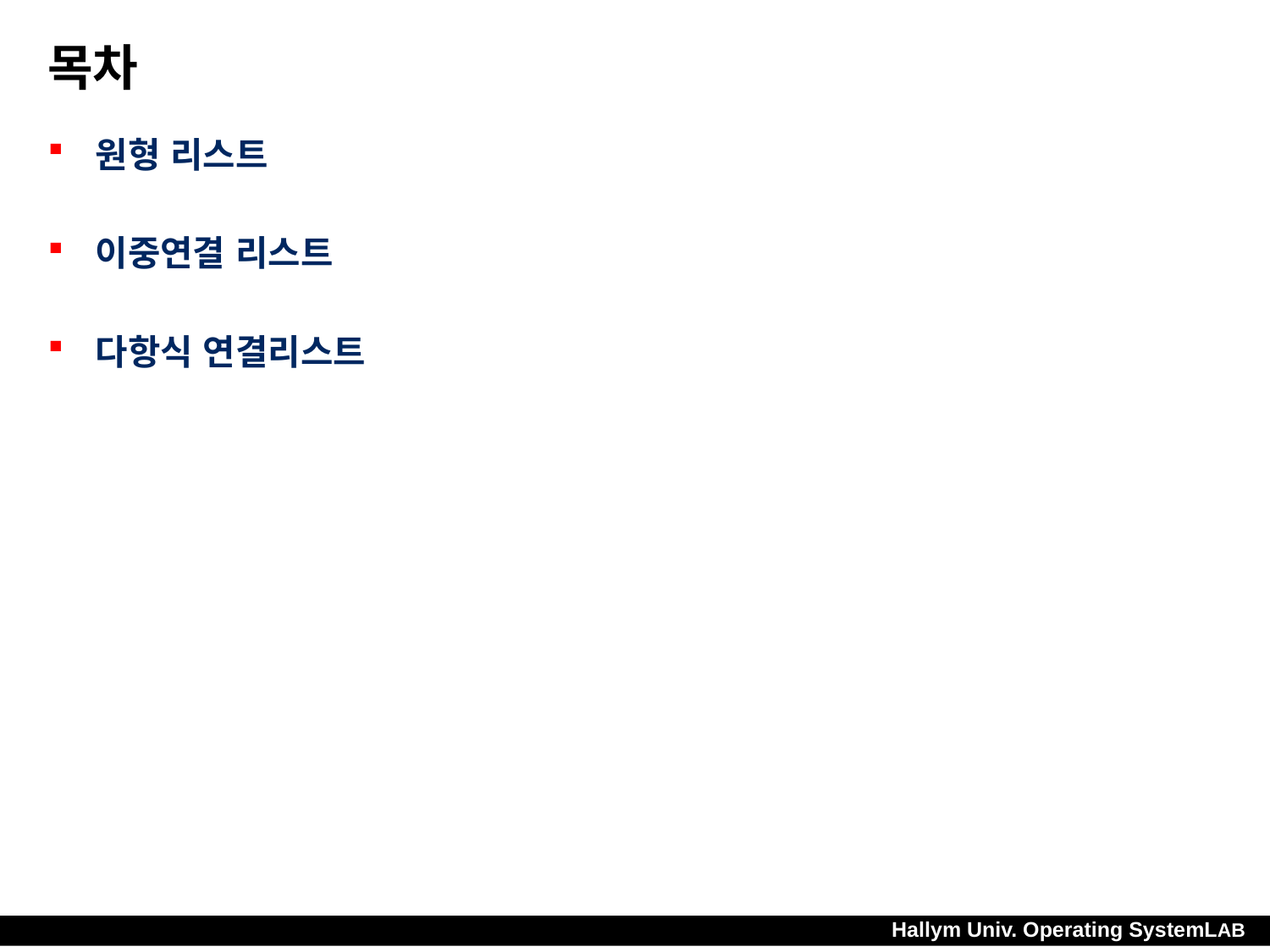

# 목차
원형 리스트

이중연결 리스트

다항식 연결리스트